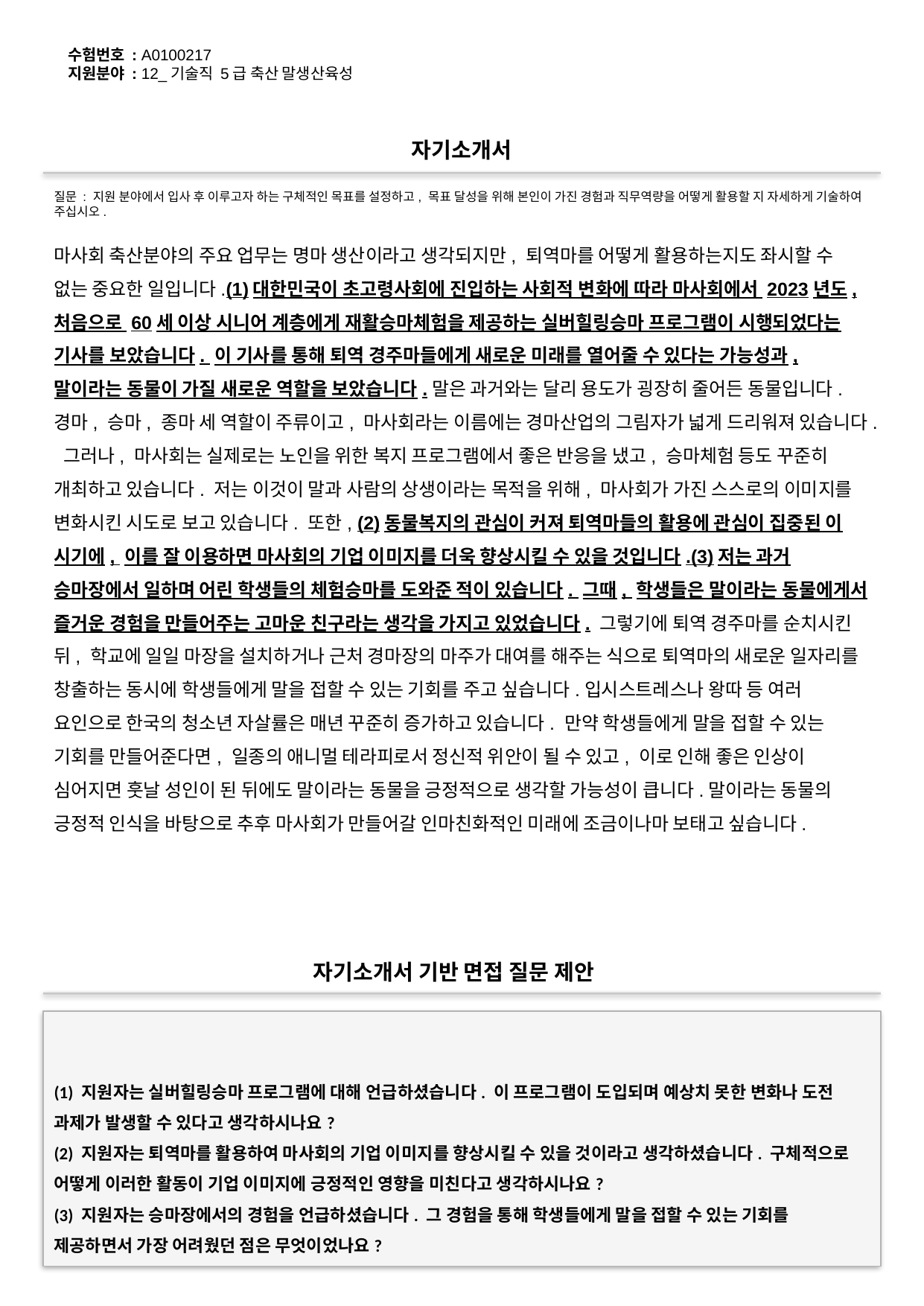

수험번호 : A0100217
지원분야 : 12_기술직 5급 축산 말생산육성
#

자기소개서

질문 : 지원 분야에서 입사 후 이루고자 하는 구체적인 목표를 설정하고, 목표 달성을 위해 본인이 가진 경험과 직무역량을 어떻게 활용할 지 자세하게 기술하여 주십시오.

마사회 축산분야의 주요 업무는 명마 생산이라고 생각되지만, 퇴역마를 어떻게 활용하는지도 좌시할 수 없는 중요한 일입니다.(1)대한민국이 초고령사회에 진입하는 사회적 변화에 따라 마사회에서 2023년도, 처음으로 60세 이상 시니어 계층에게 재활승마체험을 제공하는 실버힐링승마 프로그램이 시행되었다는 기사를 보았습니다. 이 기사를 통해 퇴역 경주마들에게 새로운 미래를 열어줄 수 있다는 가능성과, 말이라는 동물이 가질 새로운 역할을 보았습니다.말은 과거와는 달리 용도가 굉장히 줄어든 동물입니다. 경마, 승마, 종마 세 역할이 주류이고, 마사회라는 이름에는 경마산업의 그림자가 넓게 드리워져 있습니다. 그러나, 마사회는 실제로는 노인을 위한 복지 프로그램에서 좋은 반응을 냈고, 승마체험 등도 꾸준히 개최하고 있습니다. 저는 이것이 말과 사람의 상생이라는 목적을 위해, 마사회가 가진 스스로의 이미지를 변화시킨 시도로 보고 있습니다. 또한, (2)동물복지의 관심이 커져 퇴역마들의 활용에 관심이 집중된 이 시기에, 이를 잘 이용하면 마사회의 기업 이미지를 더욱 향상시킬 수 있을 것입니다.(3)저는 과거 승마장에서 일하며 어린 학생들의 체험승마를 도와준 적이 있습니다. 그때, 학생들은 말이라는 동물에게서 즐거운 경험을 만들어주는 고마운 친구라는 생각을 가지고 있었습니다. 그렇기에 퇴역 경주마를 순치시킨 뒤, 학교에 일일 마장을 설치하거나 근처 경마장의 마주가 대여를 해주는 식으로 퇴역마의 새로운 일자리를 창출하는 동시에 학생들에게 말을 접할 수 있는 기회를 주고 싶습니다.입시스트레스나 왕따 등 여러 요인으로 한국의 청소년 자살률은 매년 꾸준히 증가하고 있습니다. 만약 학생들에게 말을 접할 수 있는 기회를 만들어준다면, 일종의 애니멀 테라피로서 정신적 위안이 될 수 있고, 이로 인해 좋은 인상이 심어지면 훗날 성인이 된 뒤에도 말이라는 동물을 긍정적으로 생각할 가능성이 큽니다.말이라는 동물의 긍정적 인식을 바탕으로 추후 마사회가 만들어갈 인마친화적인 미래에 조금이나마 보태고 싶습니다.

자기소개서 기반 면접 질문 제안

(1) 지원자는 실버힐링승마 프로그램에 대해 언급하셨습니다. 이 프로그램이 도입되며 예상치 못한 변화나 도전 과제가 발생할 수 있다고 생각하시나요?
(2) 지원자는 퇴역마를 활용하여 마사회의 기업 이미지를 향상시킬 수 있을 것이라고 생각하셨습니다. 구체적으로 어떻게 이러한 활동이 기업 이미지에 긍정적인 영향을 미친다고 생각하시나요?
(3) 지원자는 승마장에서의 경험을 언급하셨습니다. 그 경험을 통해 학생들에게 말을 접할 수 있는 기회를 제공하면서 가장 어려웠던 점은 무엇이었나요?